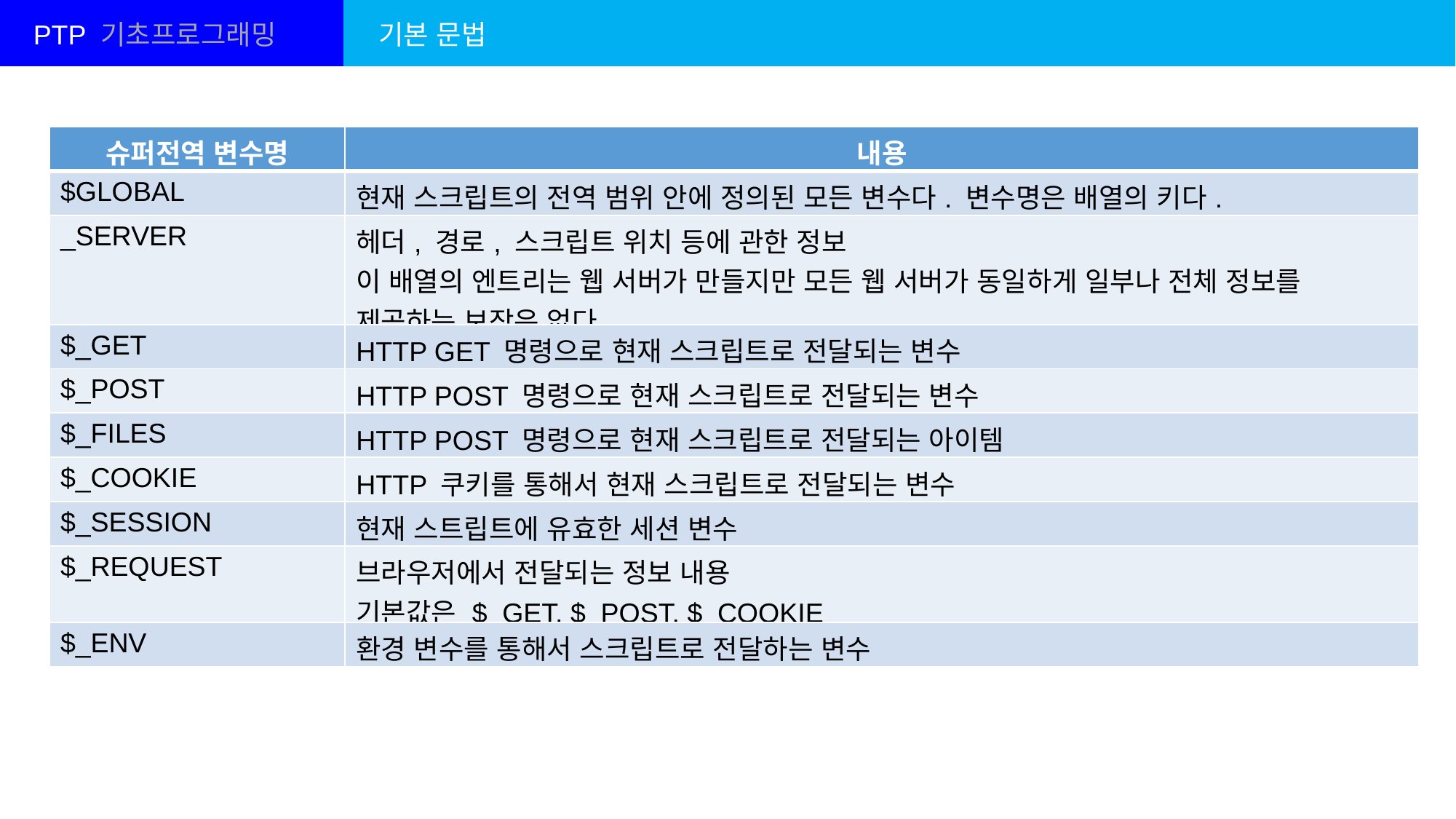

PTP 기초프로그래밍
기본 문법
| 슈퍼전역 변수명 | 내용 |
| --- | --- |
| $GLOBAL | 현재 스크립트의 전역 범위 안에 정의된 모든 변수다. 변수명은 배열의 키다. |
| \_SERVER | 헤더, 경로, 스크립트 위치 등에 관한 정보 이 배열의 엔트리는 웹 서버가 만들지만 모든 웹 서버가 동일하게 일부나 전체 정보를 제공하는 보장은 없다. |
| $\_GET | HTTP GET 명령으로 현재 스크립트로 전달되는 변수 |
| $\_POST | HTTP POST 명령으로 현재 스크립트로 전달되는 변수 |
| $\_FILES | HTTP POST 명령으로 현재 스크립트로 전달되는 아이템 |
| $\_COOKIE | HTTP 쿠키를 통해서 현재 스크립트로 전달되는 변수 |
| $\_SESSION | 현재 스트립트에 유효한 세션 변수 |
| $\_REQUEST | 브라우저에서 전달되는 정보 내용 기본값은 $\_GET, $\_POST, $\_COOKIE |
| $\_ENV | 환경 변수를 통해서 스크립트로 전달하는 변수 |